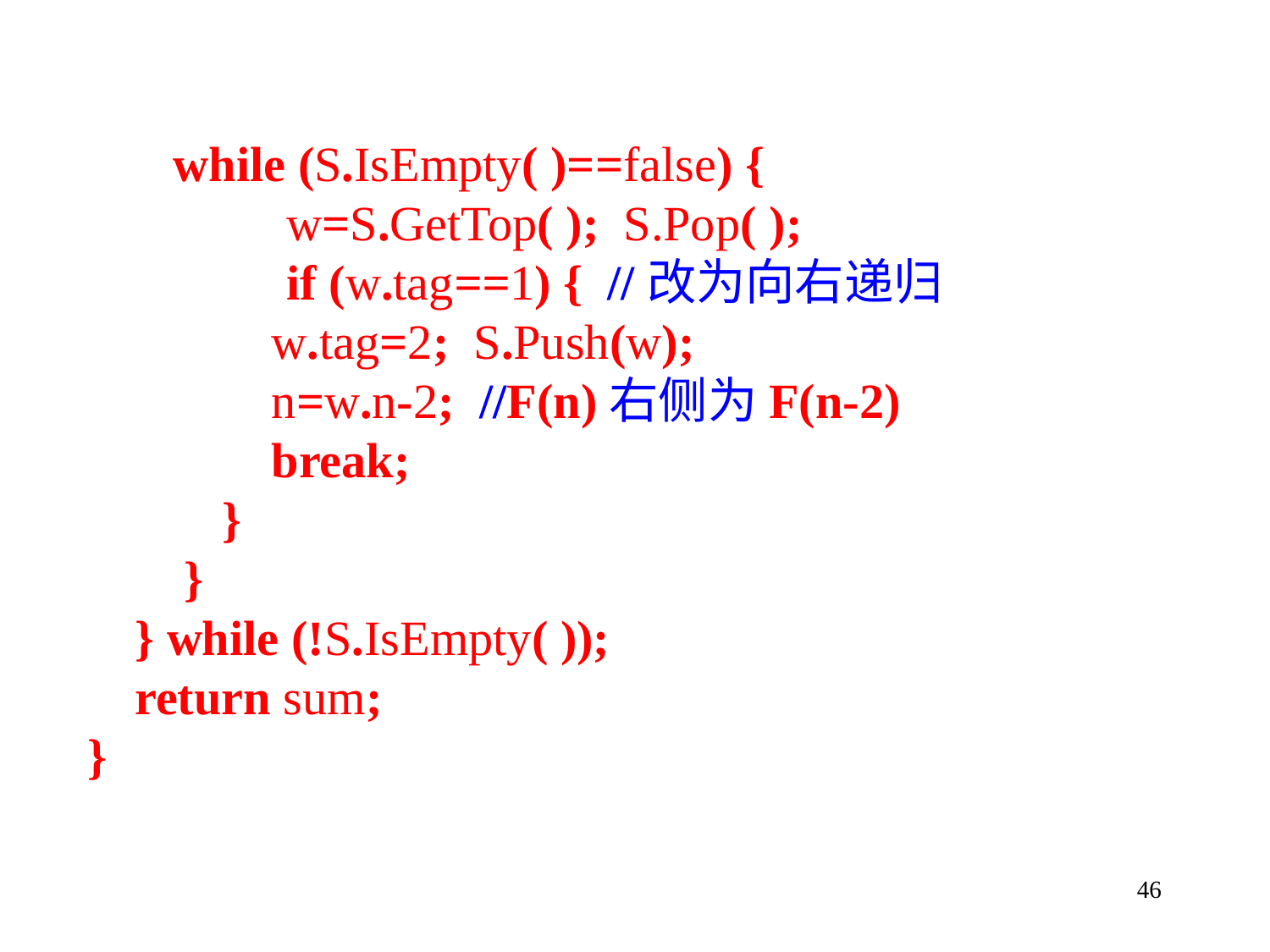

while (S.IsEmpty( )==false) {
		  w=S.GetTop( );  S.Pop( );
		  if (w.tag==1) {  //改为向右递归
               w.tag=2;  S.Push(w);
               n=w.n-2;  //F(n)右侧为F(n-2)
               break;
           }
	    }
	} while (!S.IsEmpty( ));
	return sum;
}
46